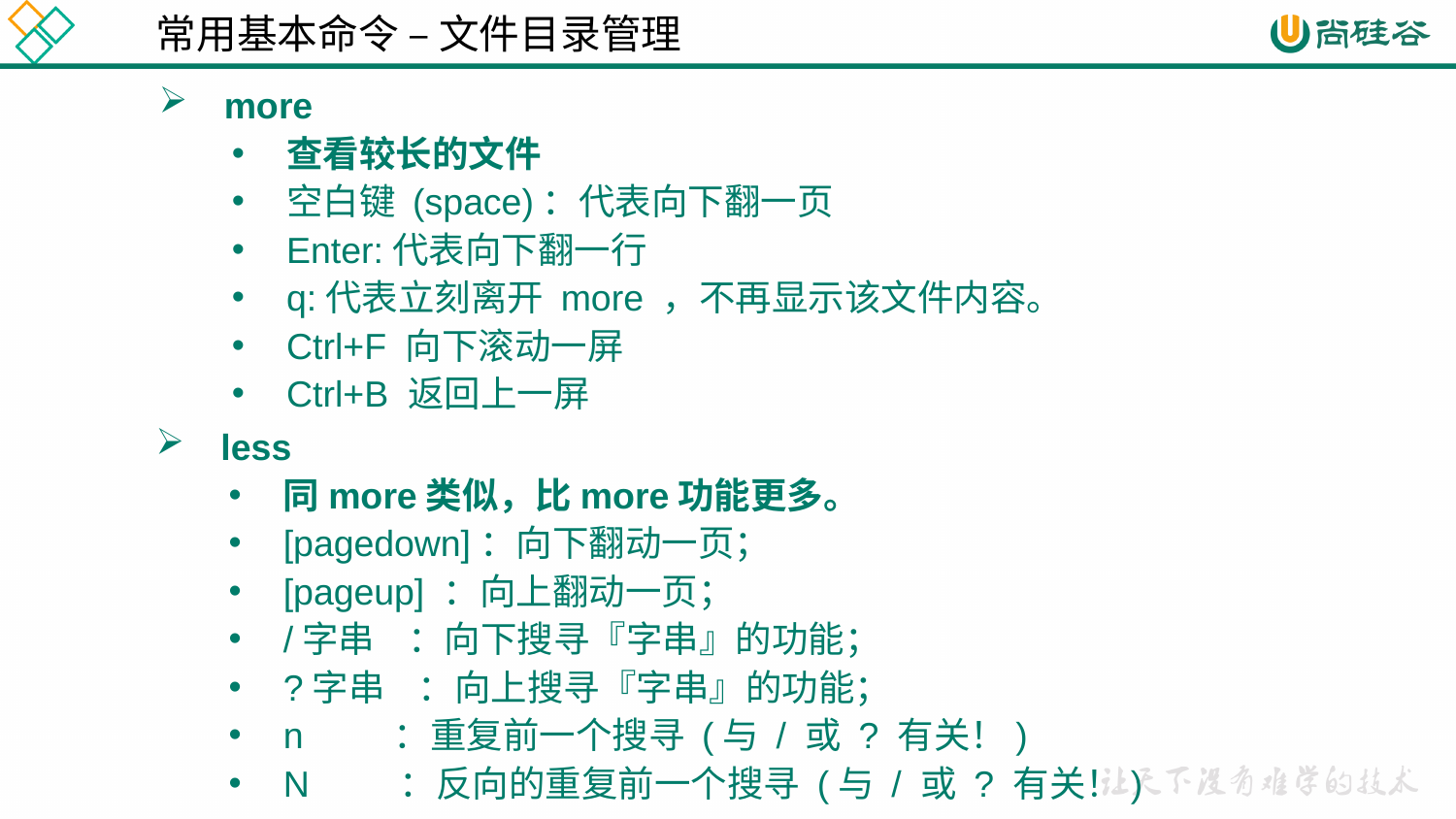

常用基本命令 – 文件目录管理
 more
查看较长的文件
空白键 (space)：代表向下翻一页
Enter:代表向下翻一行
q:代表立刻离开 more ，不再显示该文件内容。
Ctrl+F 向下滚动一屏
Ctrl+B 返回上一屏
 less
同more类似，比more功能更多。
[pagedown]：向下翻动一页；
[pageup] ：向上翻动一页；
/字串    ：向下搜寻『字串』的功能；
?字串    ：向上搜寻『字串』的功能；
n        ：重复前一个搜寻 (与 / 或 ? 有关！)
N        ：反向的重复前一个搜寻 (与 / 或 ? 有关！)